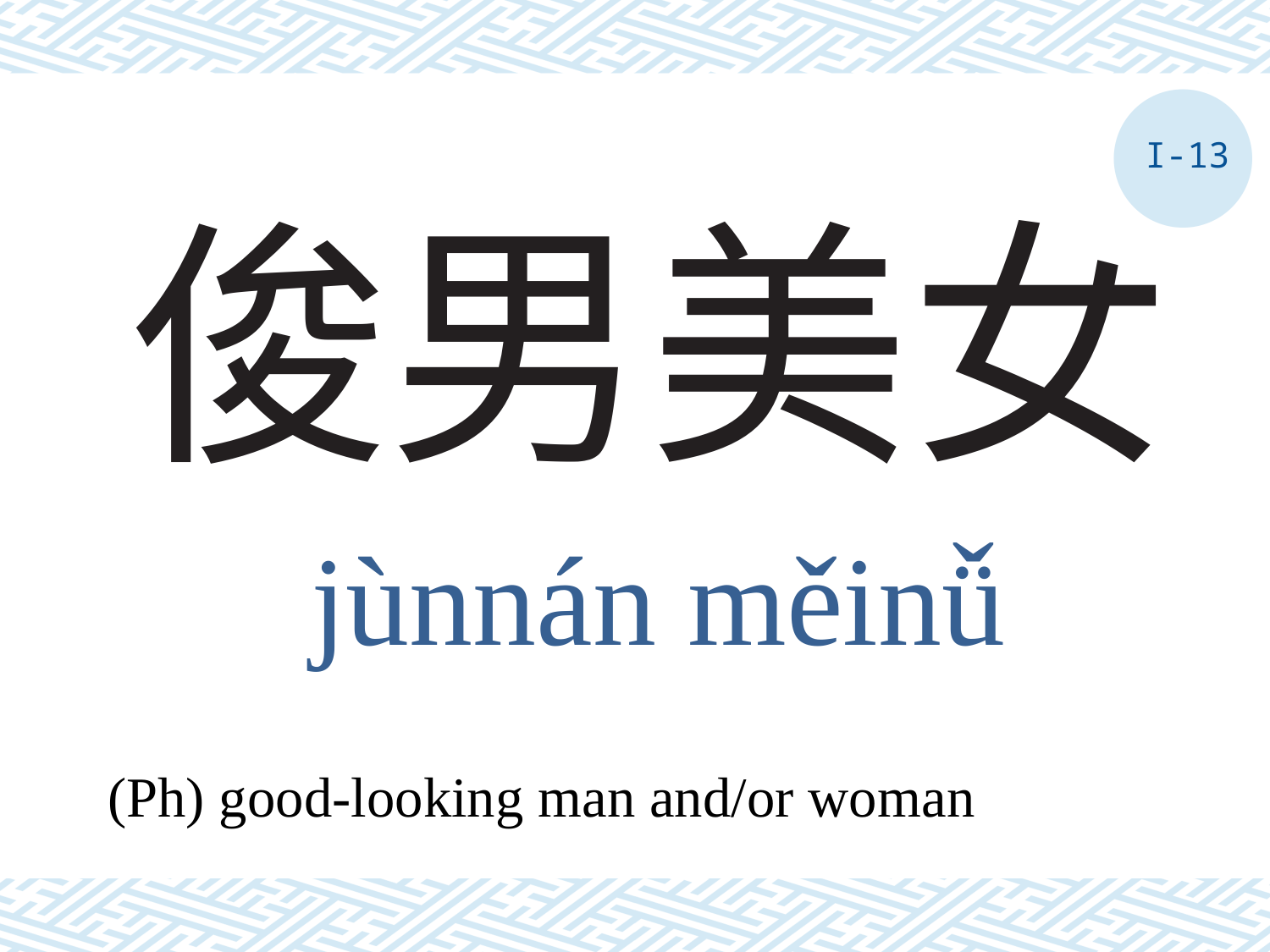

I-13

# 俊男美女
jùnnán měinǚ
(Ph) good-looking man and/or woman